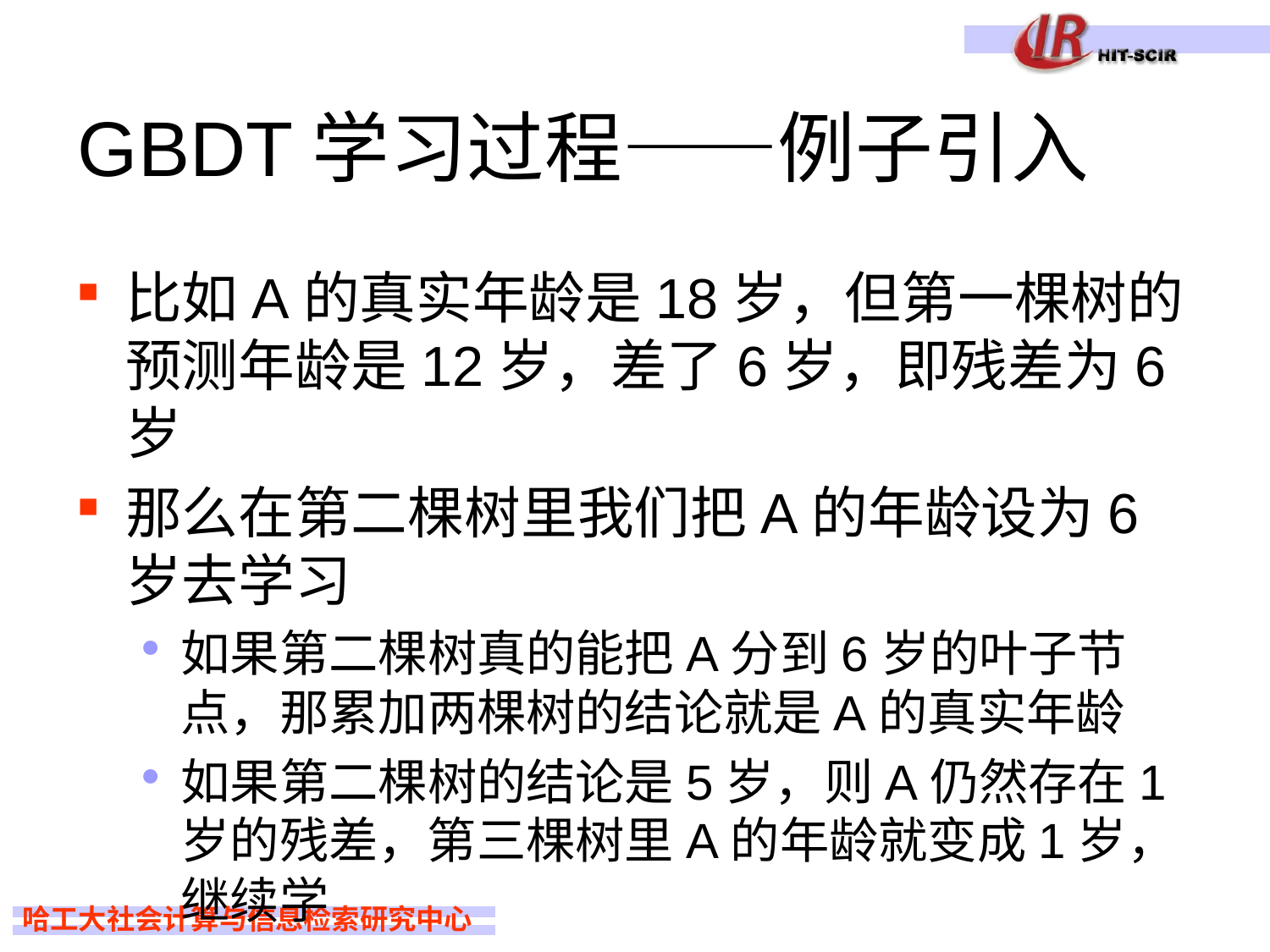

# GBDT学习过程——例子引入
比如A的真实年龄是18岁，但第一棵树的预测年龄是12岁，差了6岁，即残差为6岁
那么在第二棵树里我们把A的年龄设为6岁去学习
如果第二棵树真的能把A分到6岁的叶子节点，那累加两棵树的结论就是A的真实年龄
如果第二棵树的结论是5岁，则A仍然存在1岁的残差，第三棵树里A的年龄就变成1岁，继续学